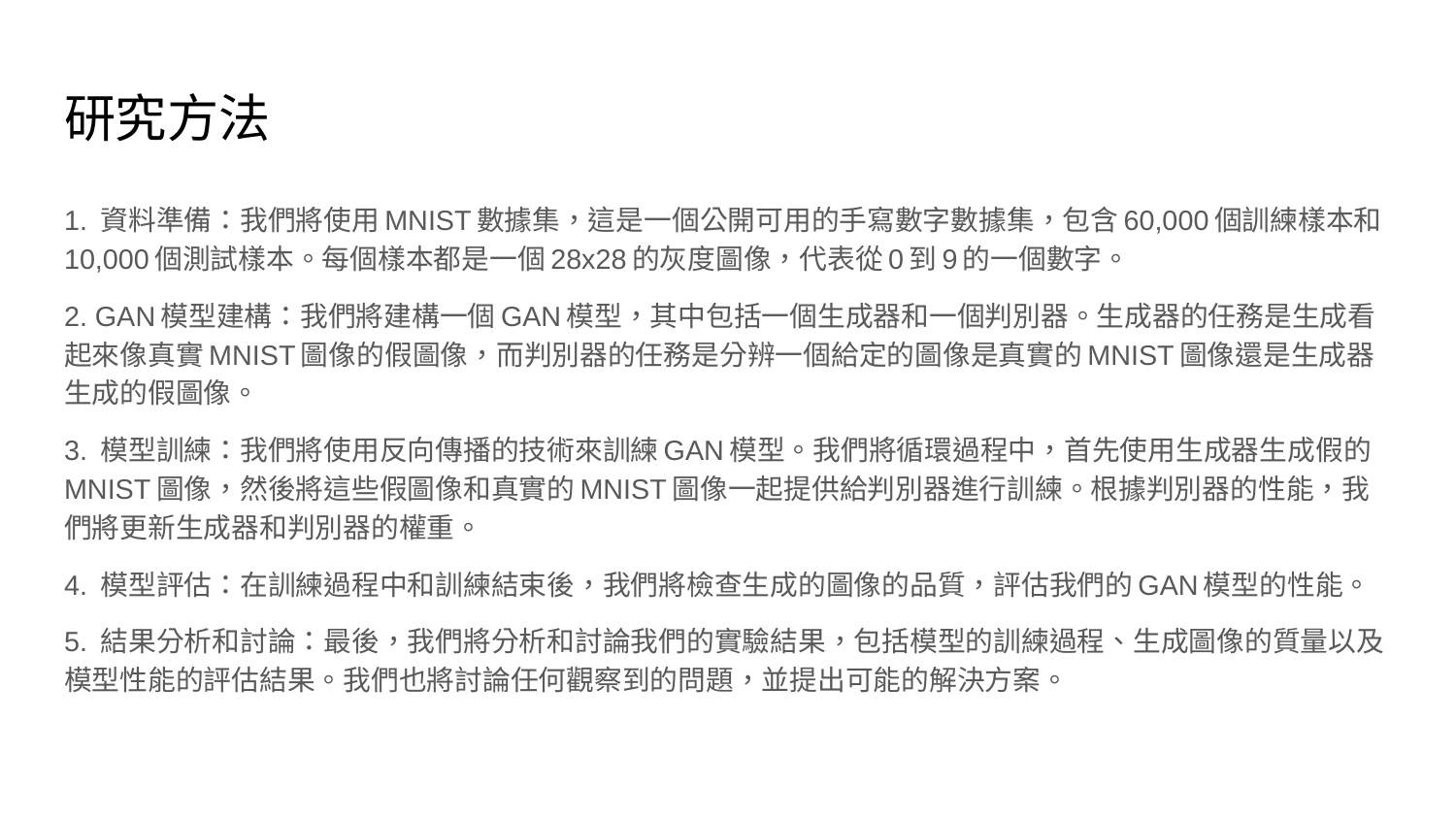

# 研究方法

1. 資料準備：我們將使用MNIST數據集，這是一個公開可用的手寫數字數據集，包含60,000個訓練樣本和10,000個測試樣本。每個樣本都是一個28x28的灰度圖像，代表從0到9的一個數字。
2. GAN模型建構：我們將建構一個GAN模型，其中包括一個生成器和一個判別器。生成器的任務是生成看起來像真實MNIST圖像的假圖像，而判別器的任務是分辨一個給定的圖像是真實的MNIST圖像還是生成器生成的假圖像。
3. 模型訓練：我們將使用反向傳播的技術來訓練GAN模型。我們將循環過程中，首先使用生成器生成假的MNIST圖像，然後將這些假圖像和真實的MNIST圖像一起提供給判別器進行訓練。根據判別器的性能，我們將更新生成器和判別器的權重。
4. 模型評估：在訓練過程中和訓練結束後，我們將檢查生成的圖像的品質，評估我們的GAN模型的性能。
5. 結果分析和討論：最後，我們將分析和討論我們的實驗結果，包括模型的訓練過程、生成圖像的質量以及模型性能的評估結果。我們也將討論任何觀察到的問題，並提出可能的解決方案。